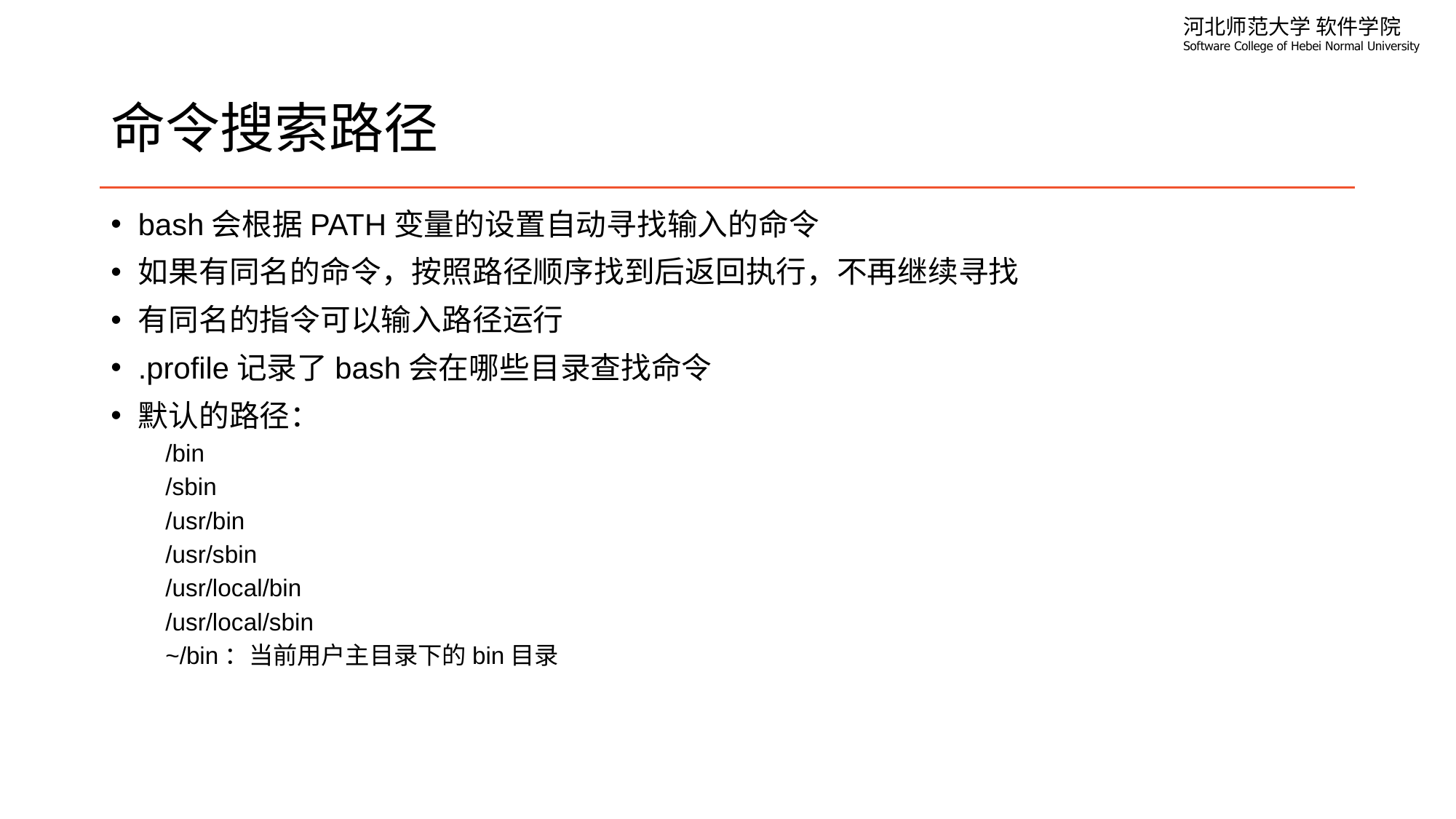

# 命令搜索路径
bash会根据PATH变量的设置自动寻找输入的命令
如果有同名的命令，按照路径顺序找到后返回执行，不再继续寻找
有同名的指令可以输入路径运行
.profile记录了bash会在哪些目录查找命令
默认的路径：
/bin
/sbin
/usr/bin
/usr/sbin
/usr/local/bin
/usr/local/sbin
~/bin：当前用户主目录下的bin目录